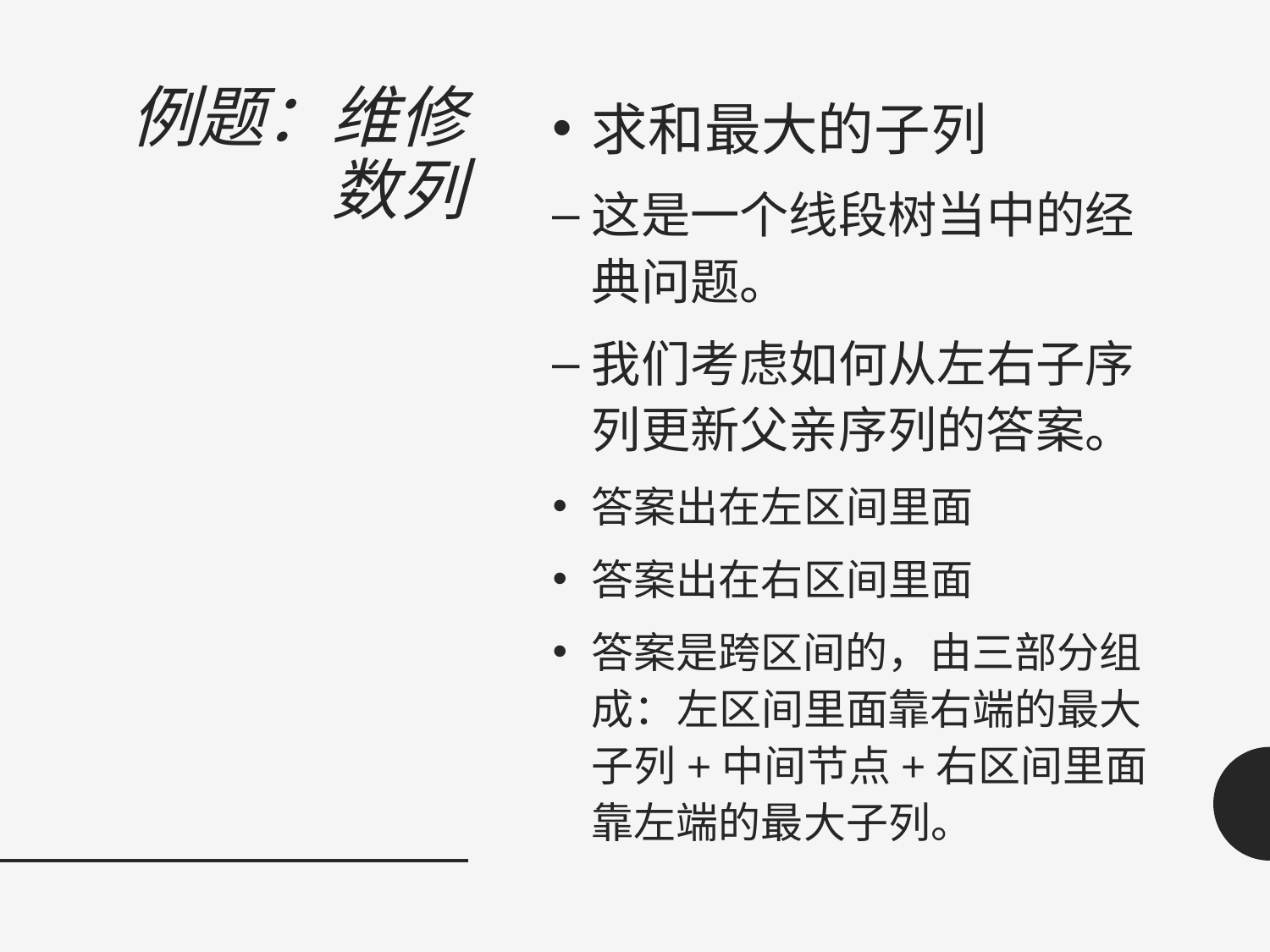

# 例题：维修数列
求和最大的子列
这是一个线段树当中的经典问题。
我们考虑如何从左右子序列更新父亲序列的答案。
答案出在左区间里面
答案出在右区间里面
答案是跨区间的，由三部分组成：左区间里面靠右端的最大子列+中间节点+右区间里面靠左端的最大子列。